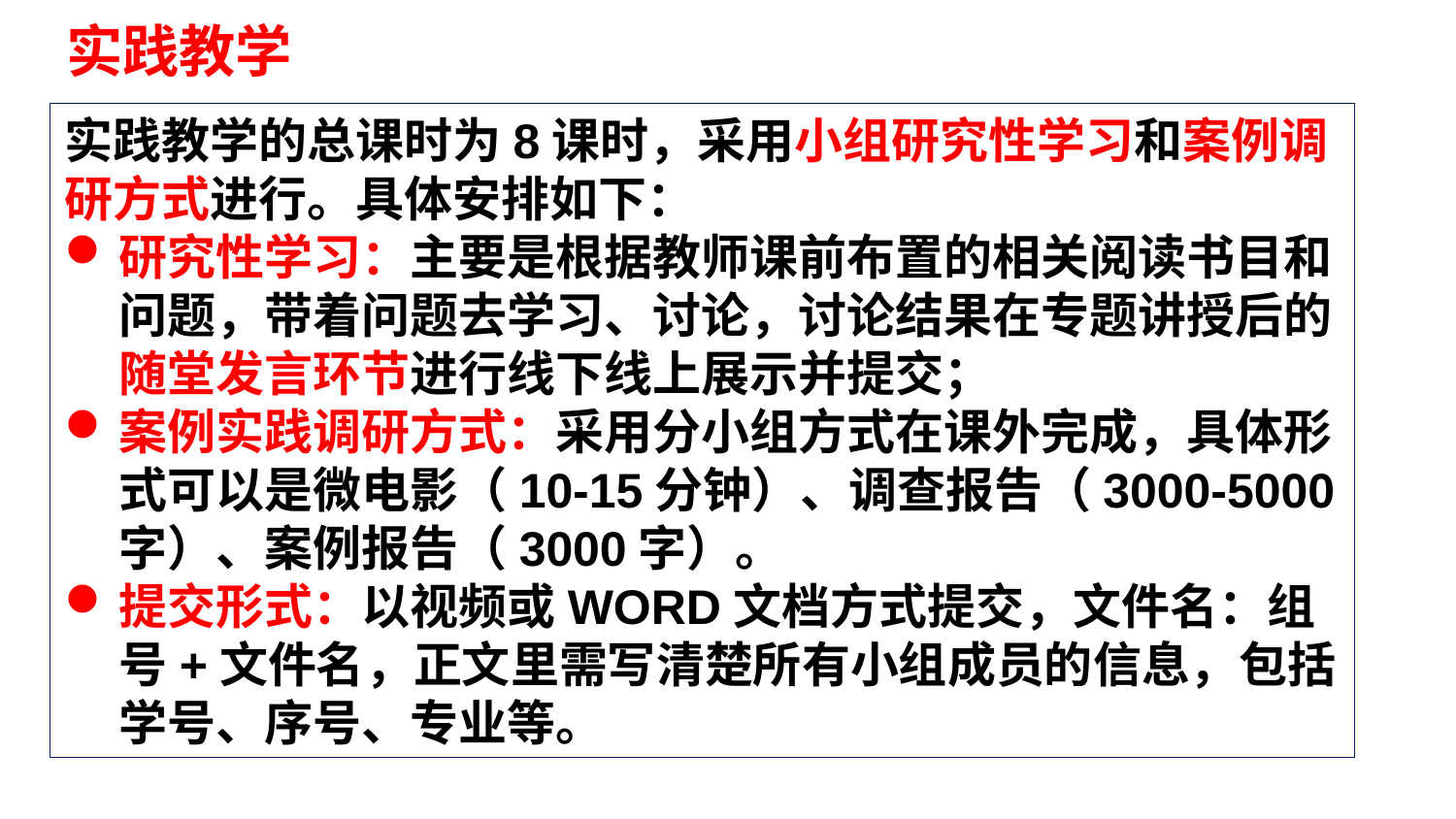

实践教学
实践教学的总课时为8课时，采用小组研究性学习和案例调研方式进行。具体安排如下：
研究性学习：主要是根据教师课前布置的相关阅读书目和问题，带着问题去学习、讨论，讨论结果在专题讲授后的随堂发言环节进行线下线上展示并提交；
案例实践调研方式：采用分小组方式在课外完成，具体形式可以是微电影（10-15分钟）、调查报告（3000-5000字）、案例报告（3000字）。
提交形式：以视频或WORD文档方式提交，文件名：组号+文件名，正文里需写清楚所有小组成员的信息，包括学号、序号、专业等。